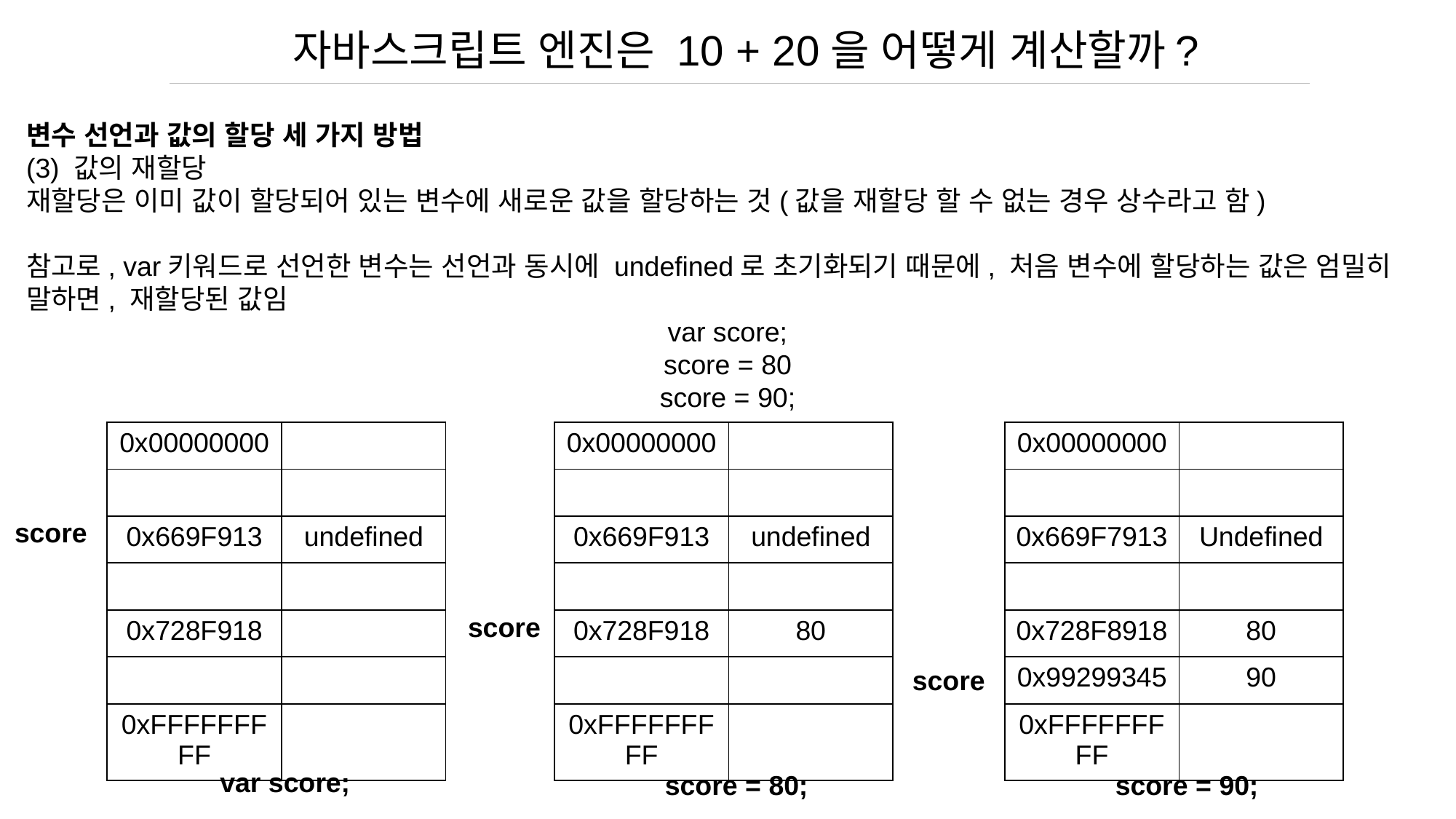

자바스크립트 엔진은 10 + 20을 어떻게 계산할까?
변수 선언과 값의 할당 세 가지 방법
(3) 값의 재할당
재할당은 이미 값이 할당되어 있는 변수에 새로운 값을 할당하는 것(값을 재할당 할 수 없는 경우 상수라고 함)

참고로, var키워드로 선언한 변수는 선언과 동시에 undefined로 초기화되기 때문에, 처음 변수에 할당하는 값은 엄밀히 말하면, 재할당된 값임
var score;
score = 80
score = 90;

| 0x00000000 |  |
| --- | --- |
|  |  |
| 0x669F913 | undefined |
|  |  |
| 0x728F918 |  |
|  |  |
| 0xFFFFFFFFF |  |
| 0x00000000 |  |
| --- | --- |
|  |  |
| 0x669F913 | undefined |
|  |  |
| 0x728F918 | 80 |
|  |  |
| 0xFFFFFFFFF |  |
| 0x00000000 |  |
| --- | --- |
|  |  |
| 0x669F7913 | Undefined |
|  |  |
| 0x728F8918 | 80 |
| 0x99299345 | 90 |
| 0xFFFFFFFFF |  |
score

score

score

var score;
score = 80;
score = 90;